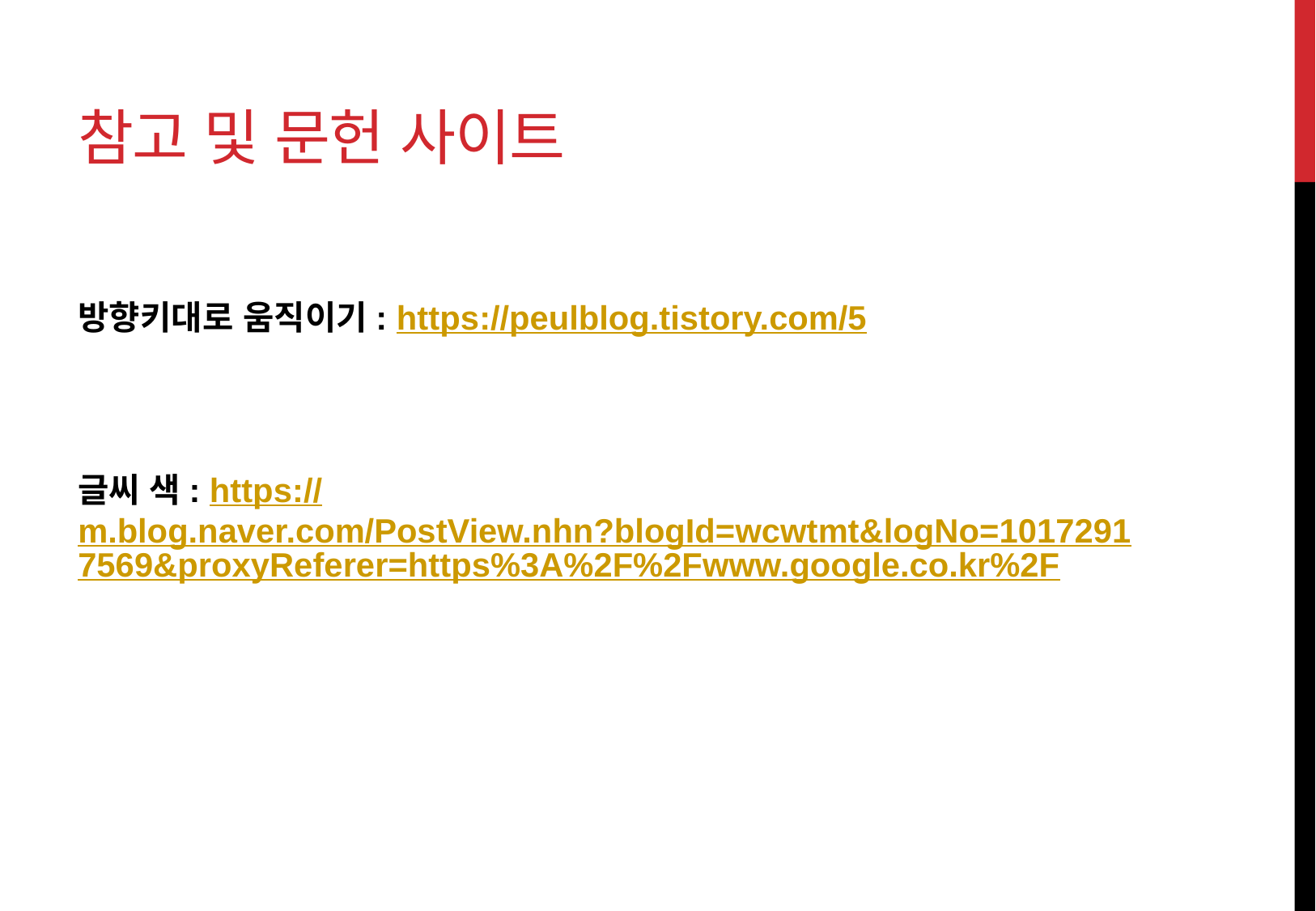

# 참고 및 문헌 사이트

방향키대로 움직이기: https://peulblog.tistory.com/5

글씨 색: https://m.blog.naver.com/PostView.nhn?blogId=wcwtmt&logNo=10172917569&proxyReferer=https%3A%2F%2Fwww.google.co.kr%2F